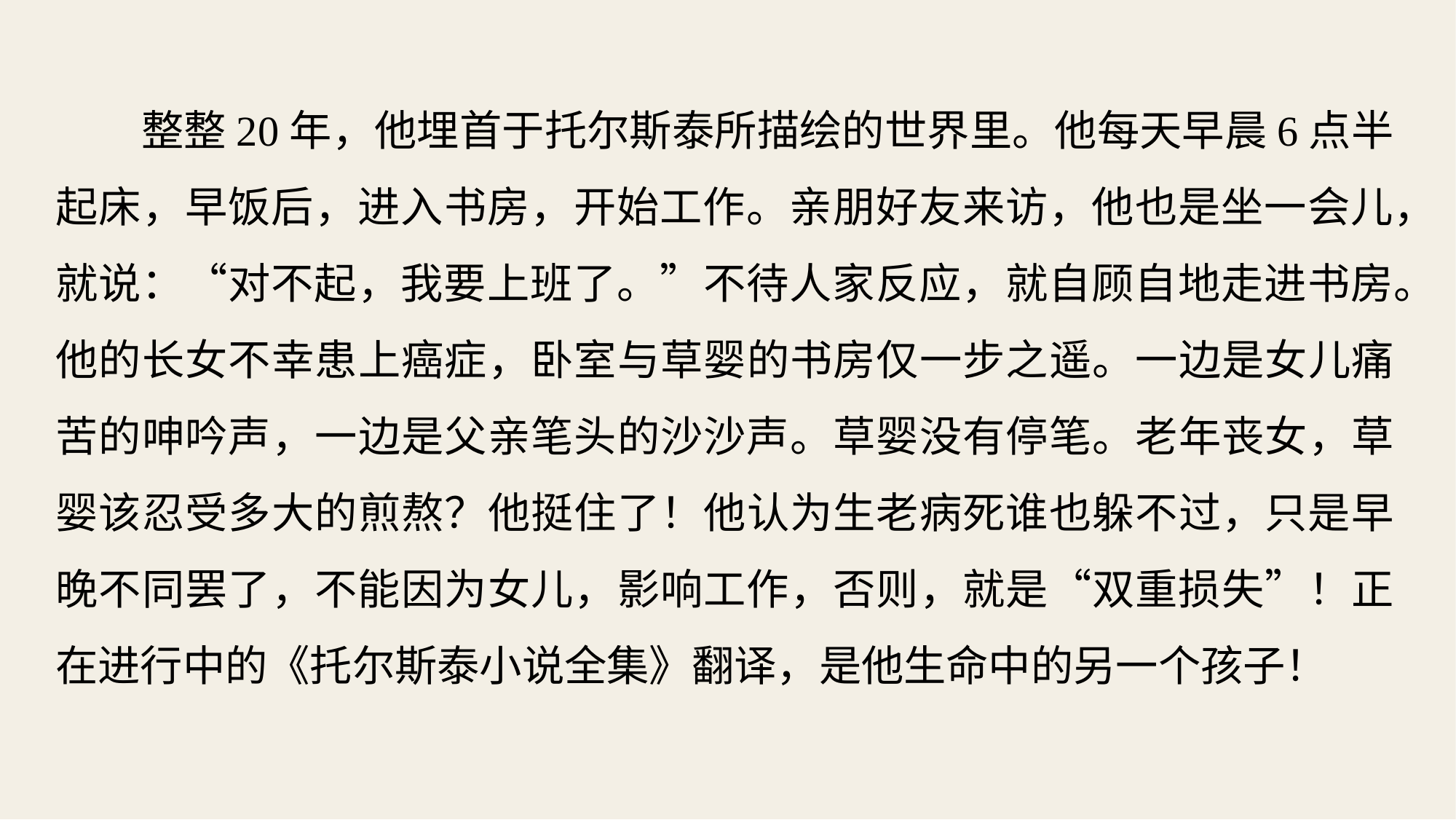

整整20年，他埋首于托尔斯泰所描绘的世界里。他每天早晨6点半起床，早饭后，进入书房，开始工作。亲朋好友来访，他也是坐一会儿，就说：“对不起，我要上班了。”不待人家反应，就自顾自地走进书房。他的长女不幸患上癌症，卧室与草婴的书房仅一步之遥。一边是女儿痛苦的呻吟声，一边是父亲笔头的沙沙声。草婴没有停笔。老年丧女，草婴该忍受多大的煎熬？他挺住了！他认为生老病死谁也躲不过，只是早晚不同罢了，不能因为女儿，影响工作，否则，就是“双重损失”！正在进行中的《托尔斯泰小说全集》翻译，是他生命中的另一个孩子！